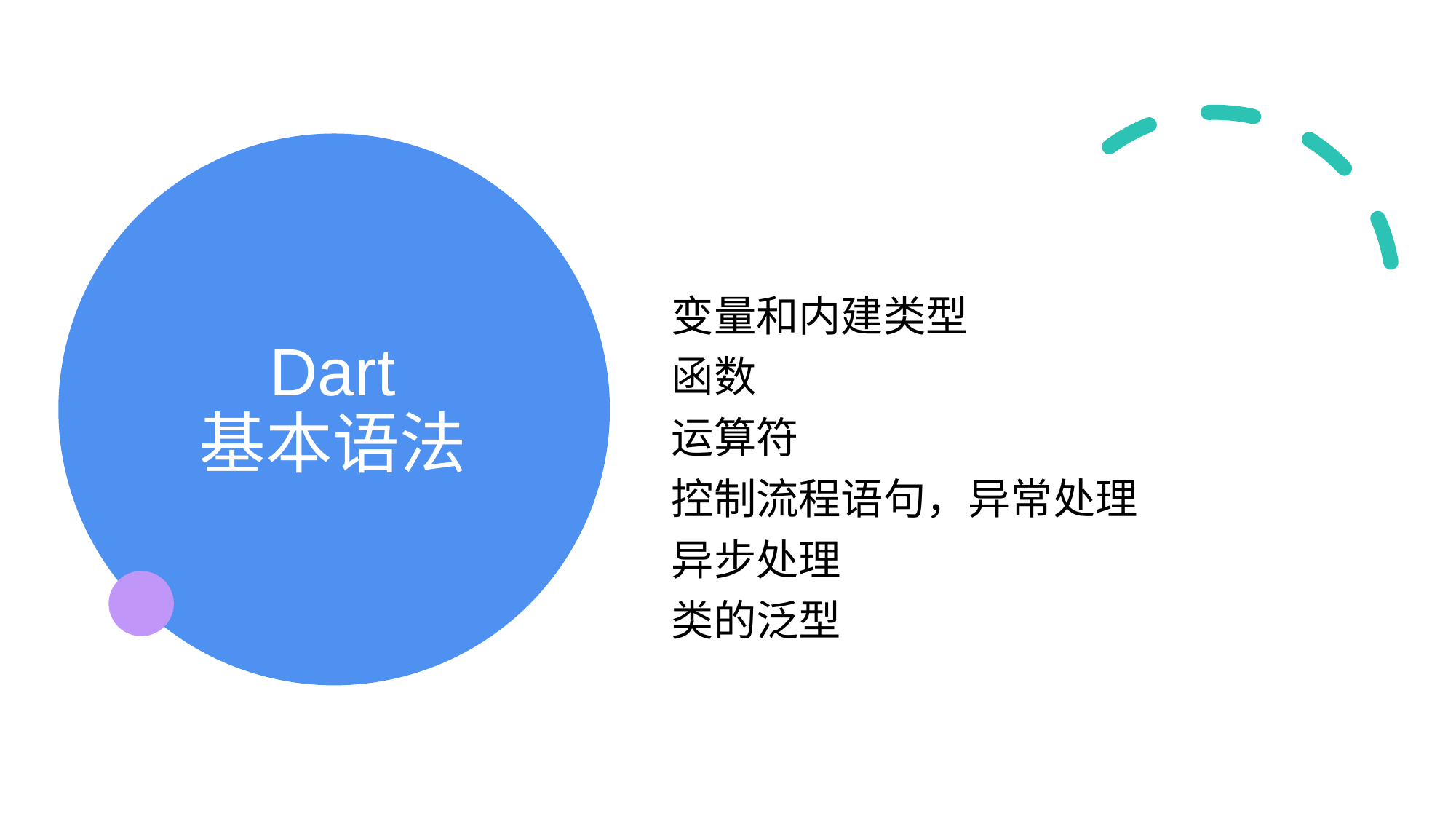

# Dart 基本语法
变量和内建类型
函数
运算符
控制流程语句，异常处理
异步处理
类的泛型